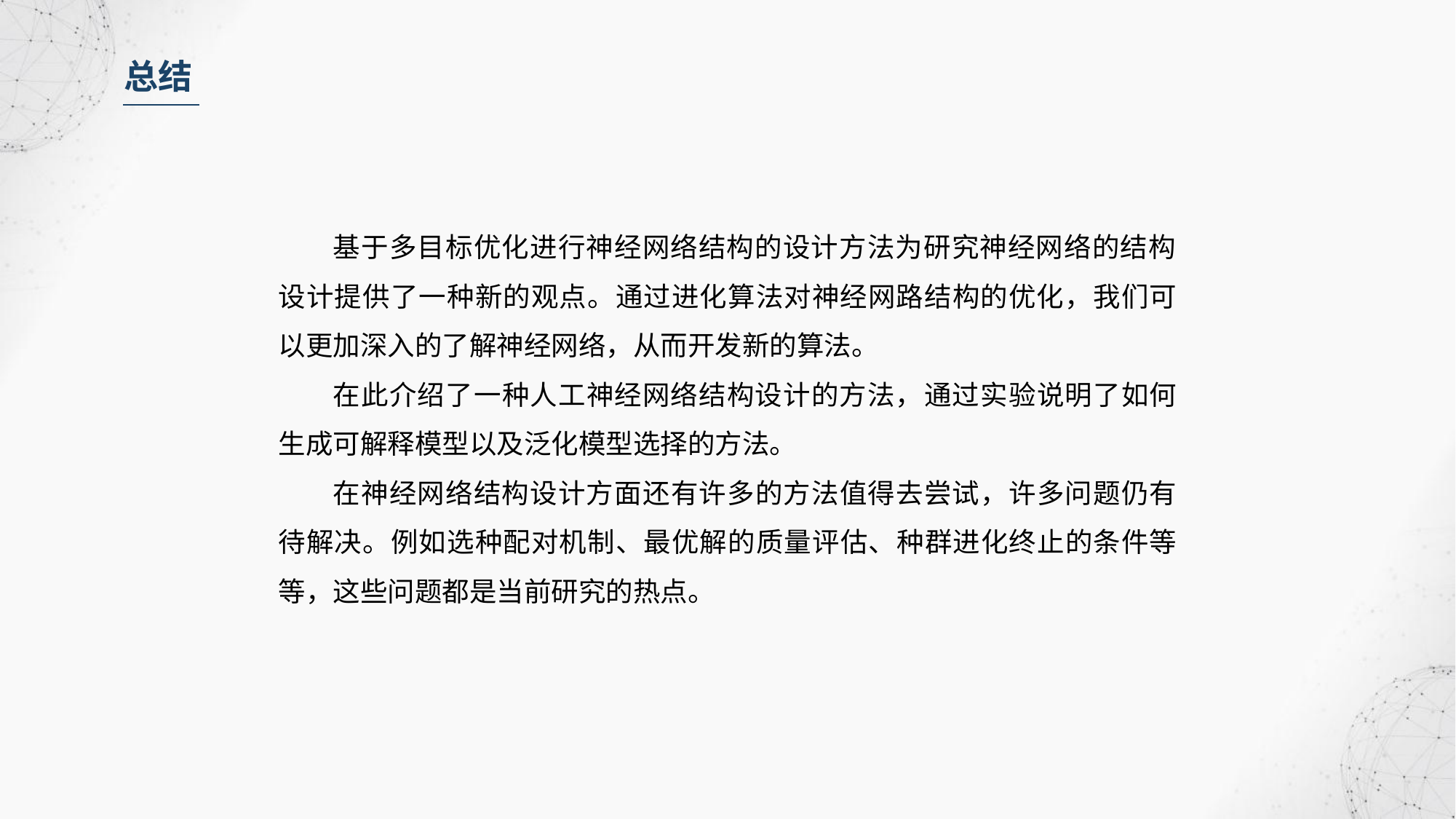

总结
基于多目标优化进行神经网络结构的设计方法为研究神经网络的结构设计提供了一种新的观点。通过进化算法对神经网路结构的优化，我们可以更加深入的了解神经网络，从而开发新的算法。
在此介绍了一种人工神经网络结构设计的方法，通过实验说明了如何生成可解释模型以及泛化模型选择的方法。
在神经网络结构设计方面还有许多的方法值得去尝试，许多问题仍有待解决。例如选种配对机制、最优解的质量评估、种群进化终止的条件等等，这些问题都是当前研究的热点。